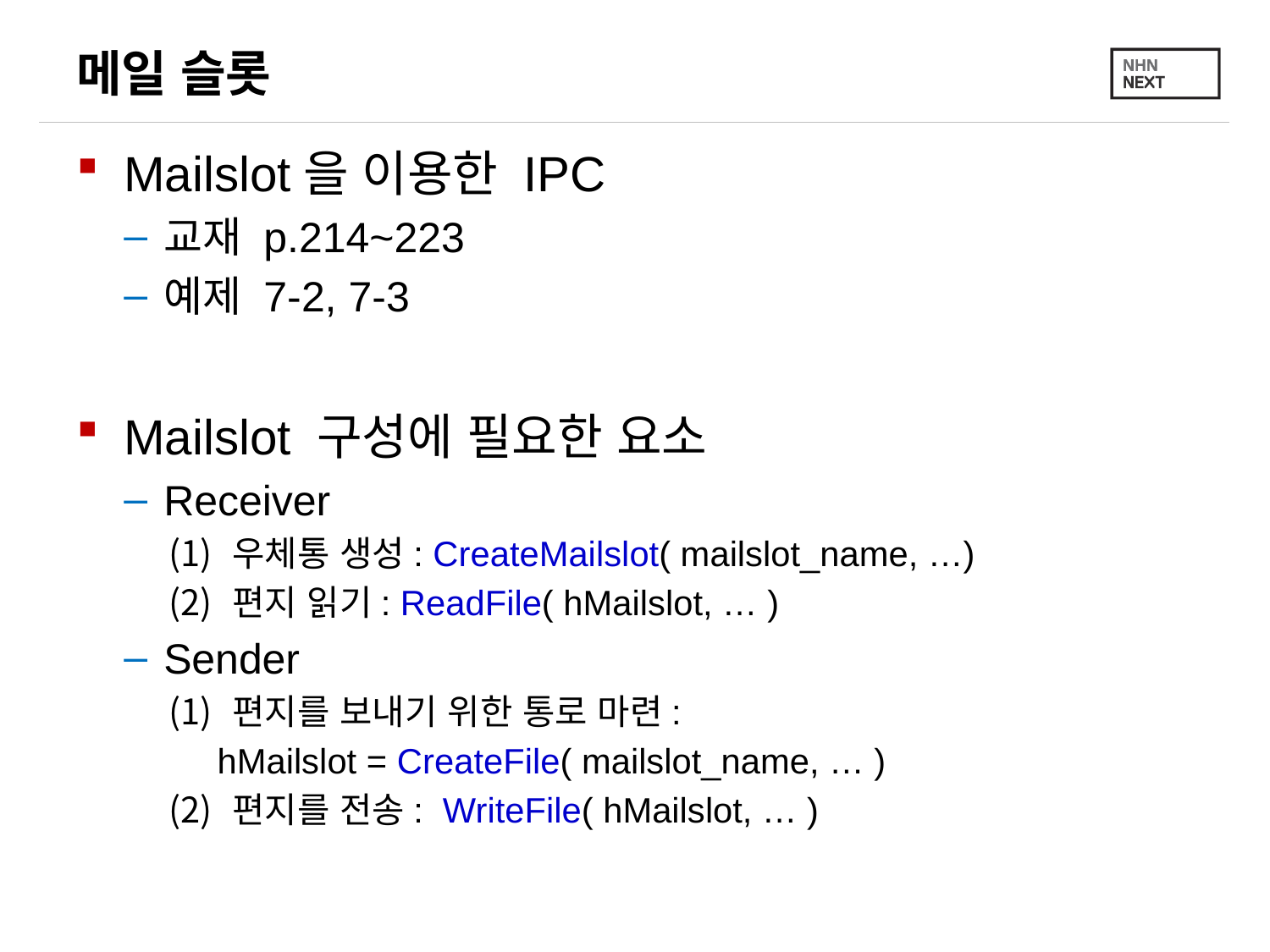

# 메일 슬롯
Mailslot을 이용한 IPC
교재 p.214~223
예제 7-2, 7-3

Mailslot 구성에 필요한 요소
Receiver
우체통 생성: CreateMailslot( mailslot_name, …)
편지 읽기: ReadFile( hMailslot, … )
Sender
편지를 보내기 위한 통로 마련:
     hMailslot = CreateFile( mailslot_name, … )
편지를 전송:  WriteFile( hMailslot, … )